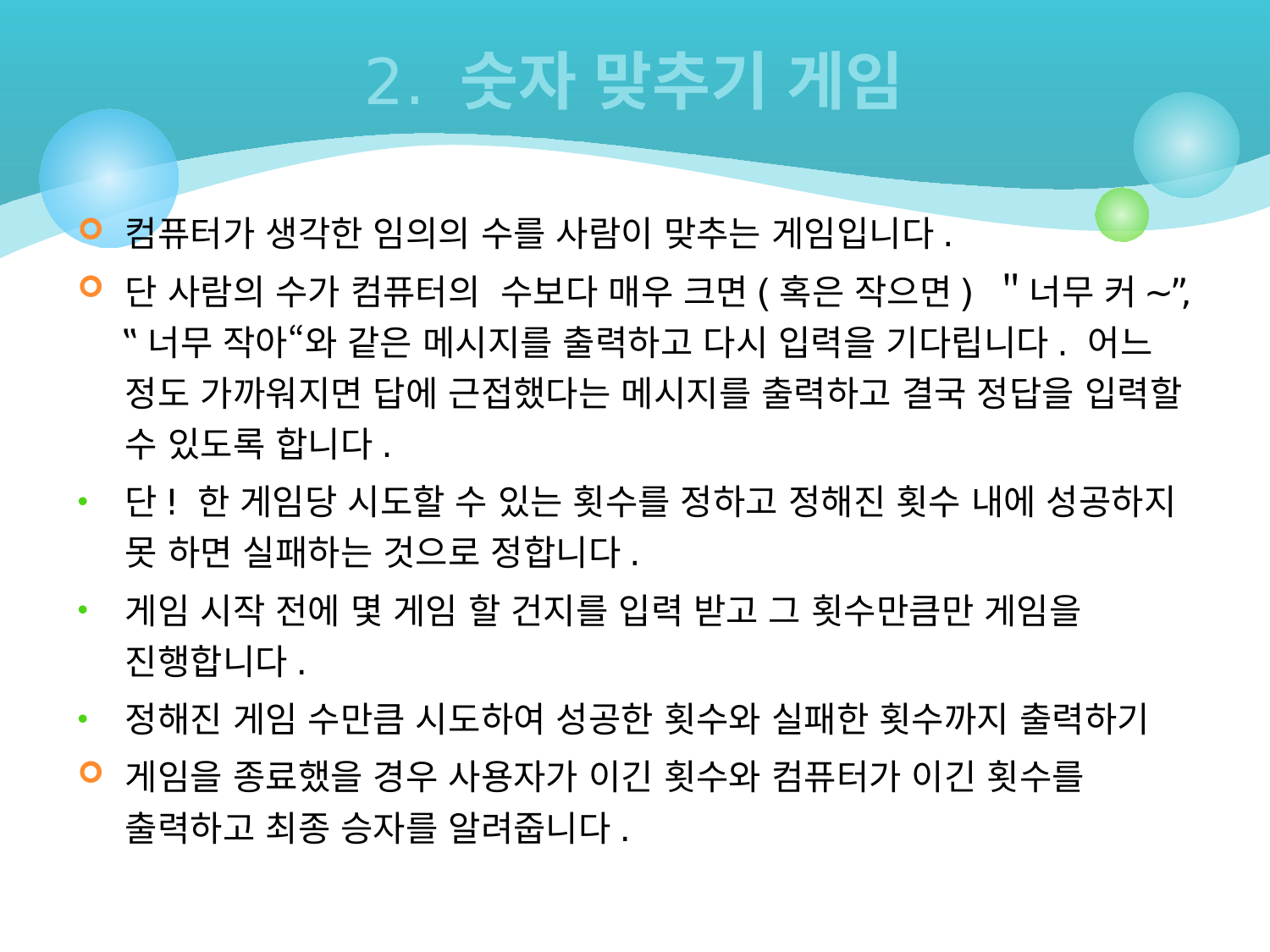

# 2. 숫자 맞추기 게임
컴퓨터가 생각한 임의의 수를 사람이 맞추는 게임입니다.
단 사람의 수가 컴퓨터의  수보다 매우 크면(혹은 작으면) ＂너무 커~”, “너무 작아“와 같은 메시지를 출력하고 다시 입력을 기다립니다. 어느 정도 가까워지면 답에 근접했다는 메시지를 출력하고 결국 정답을 입력할 수 있도록 합니다.
단! 한 게임당 시도할 수 있는 횟수를 정하고 정해진 횟수 내에 성공하지 못 하면 실패하는 것으로 정합니다.
게임 시작 전에 몇 게임 할 건지를 입력 받고 그 횟수만큼만 게임을 진행합니다.
정해진 게임 수만큼 시도하여 성공한 횟수와 실패한 횟수까지 출력하기
게임을 종료했을 경우 사용자가 이긴 횟수와 컴퓨터가 이긴 횟수를 출력하고 최종 승자를 알려줍니다.